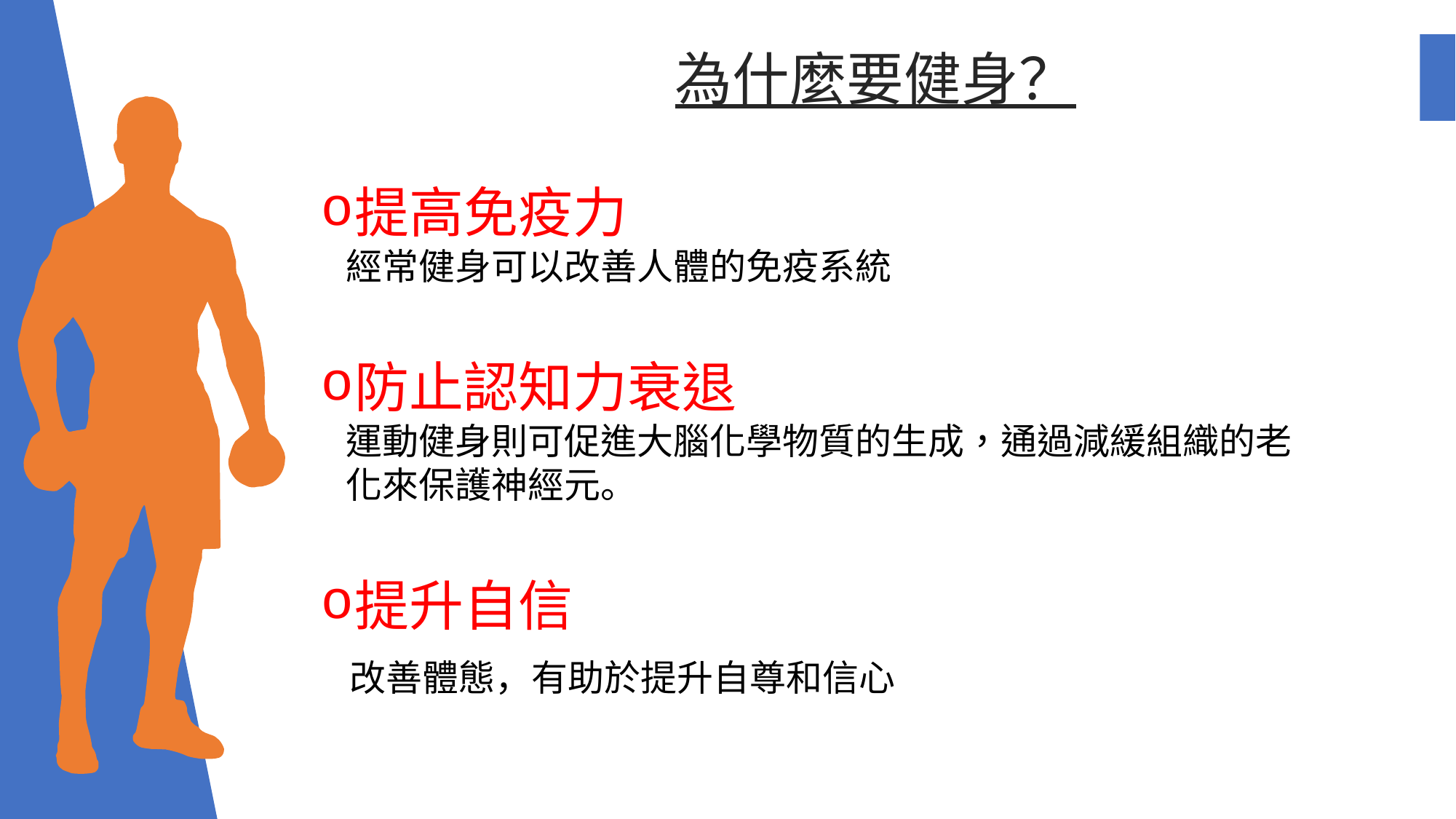

為什麼要健身？
提高免疫力
  經常健身可以改善人體的免疫系統

防止認知力衰退
  運動健身則可促進大腦化學物質的生成，通過減緩組織的老
  化來保護神經元。

提升自信
  改善體態，有助於提升自尊和信心